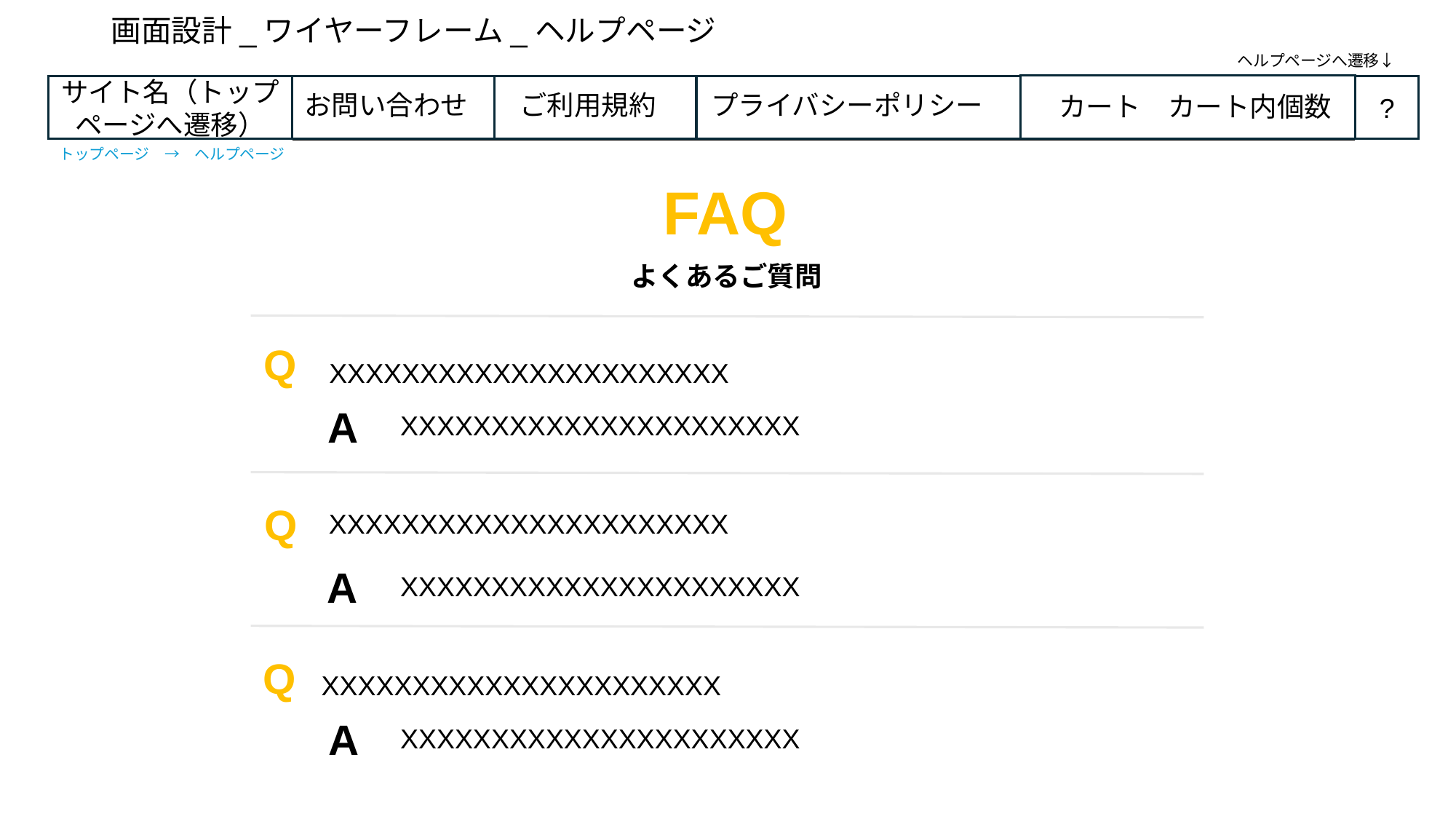

# 画面設計_ワイヤーフレーム_ヘルプページ
ヘルプページへ遷移↓
プライバシーポリシー

ご利用規約

お問い合わせ
サイト名（トップページへ遷移）
?
カート　カート内個数
トップページ　→　ヘルプページ
FAQ
よくあるご質問
Q
XXXXXXXXXXXXXXXXXXXXXX
A
XXXXXXXXXXXXXXXXXXXXXX​
Q
XXXXXXXXXXXXXXXXXXXXXX​
A​
XXXXXXXXXXXXXXXXXXXXXX​
Q
XXXXXXXXXXXXXXXXXXXXXX​
A​
XXXXXXXXXXXXXXXXXXXXXX​